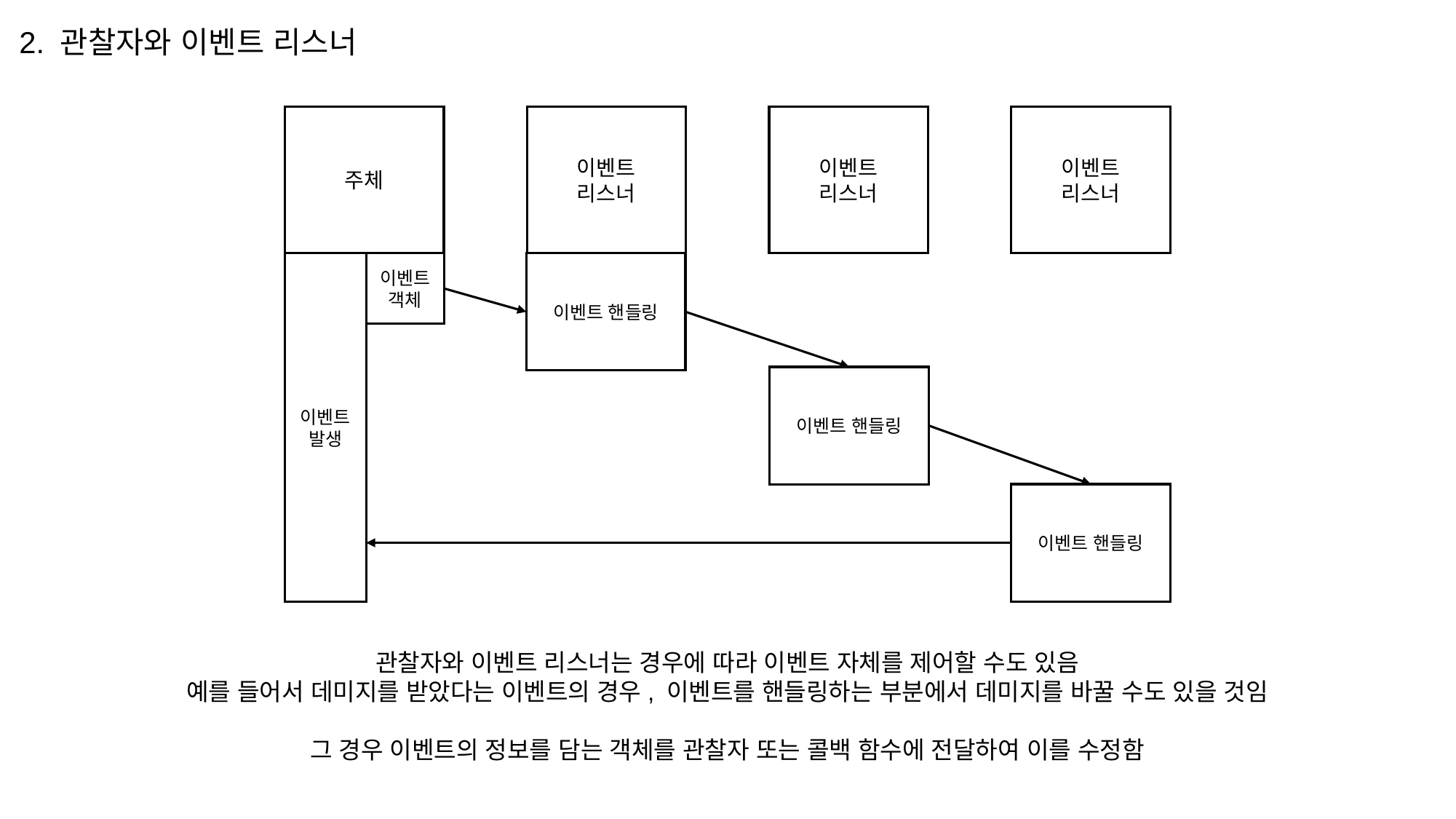

2. 관찰자와 이벤트 리스너
주체
이벤트
리스너
이벤트
리스너
이벤트
리스너
이벤트 객체
이벤트 핸들링
이벤트 발생
이벤트 핸들링
이벤트 핸들링
관찰자와 이벤트 리스너는 경우에 따라 이벤트 자체를 제어할 수도 있음
예를 들어서 데미지를 받았다는 이벤트의 경우, 이벤트를 핸들링하는 부분에서 데미지를 바꿀 수도 있을 것임

그 경우 이벤트의 정보를 담는 객체를 관찰자 또는 콜백 함수에 전달하여 이를 수정함